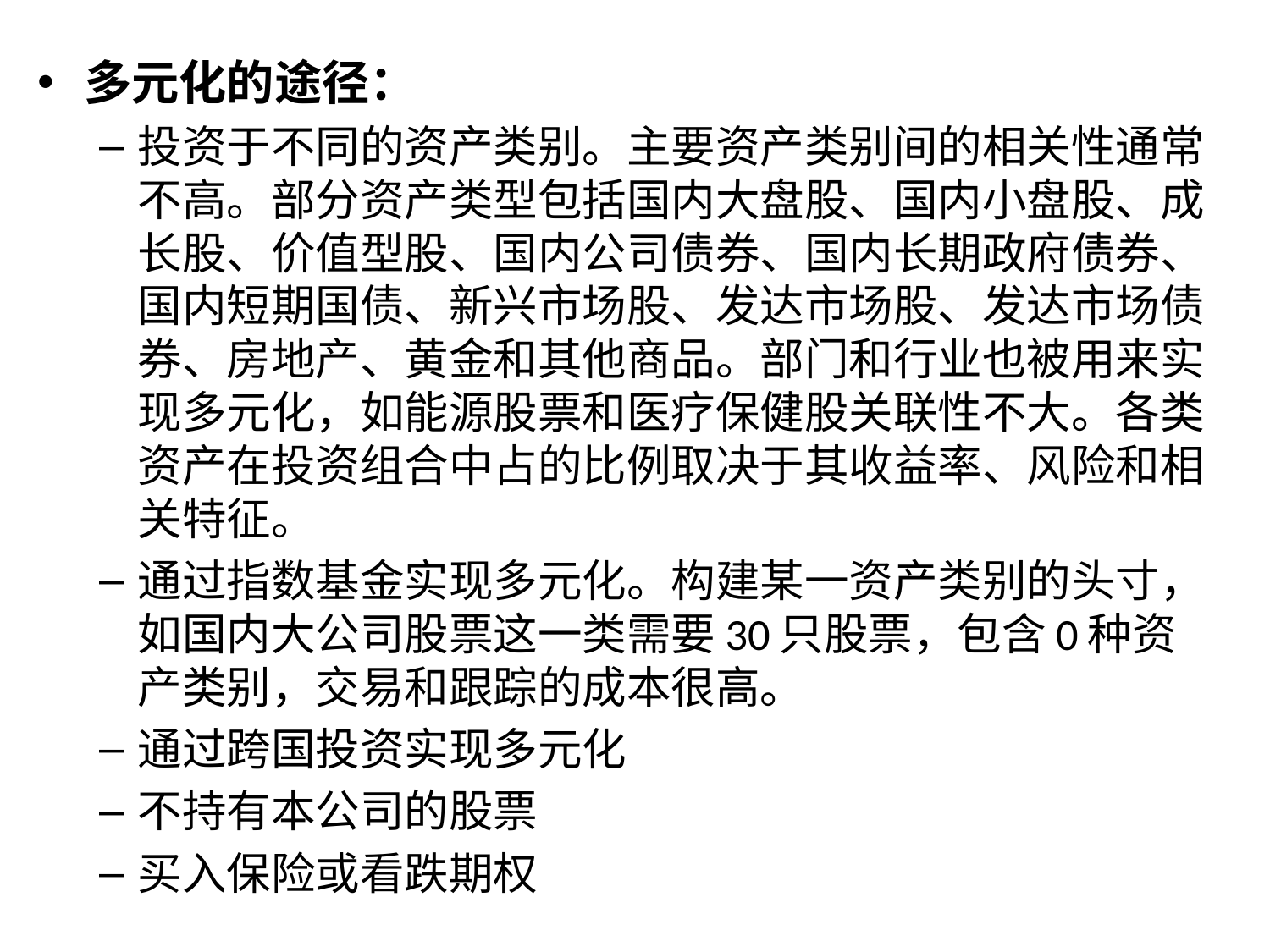

多元化的途径：
投资于不同的资产类别。主要资产类别间的相关性通常不高。部分资产类型包括国内大盘股、国内小盘股、成长股、价值型股、国内公司债券、国内长期政府债券、国内短期国债、新兴市场股、发达市场股、发达市场债券、房地产、黄金和其他商品。部门和行业也被用来实现多元化，如能源股票和医疗保健股关联性不大。各类资产在投资组合中占的比例取决于其收益率、风险和相关特征。
通过指数基金实现多元化。构建某一资产类别的头寸，如国内大公司股票这一类需要30只股票，包含0种资产类别，交易和跟踪的成本很高。
通过跨国投资实现多元化
不持有本公司的股票
买入保险或看跌期权